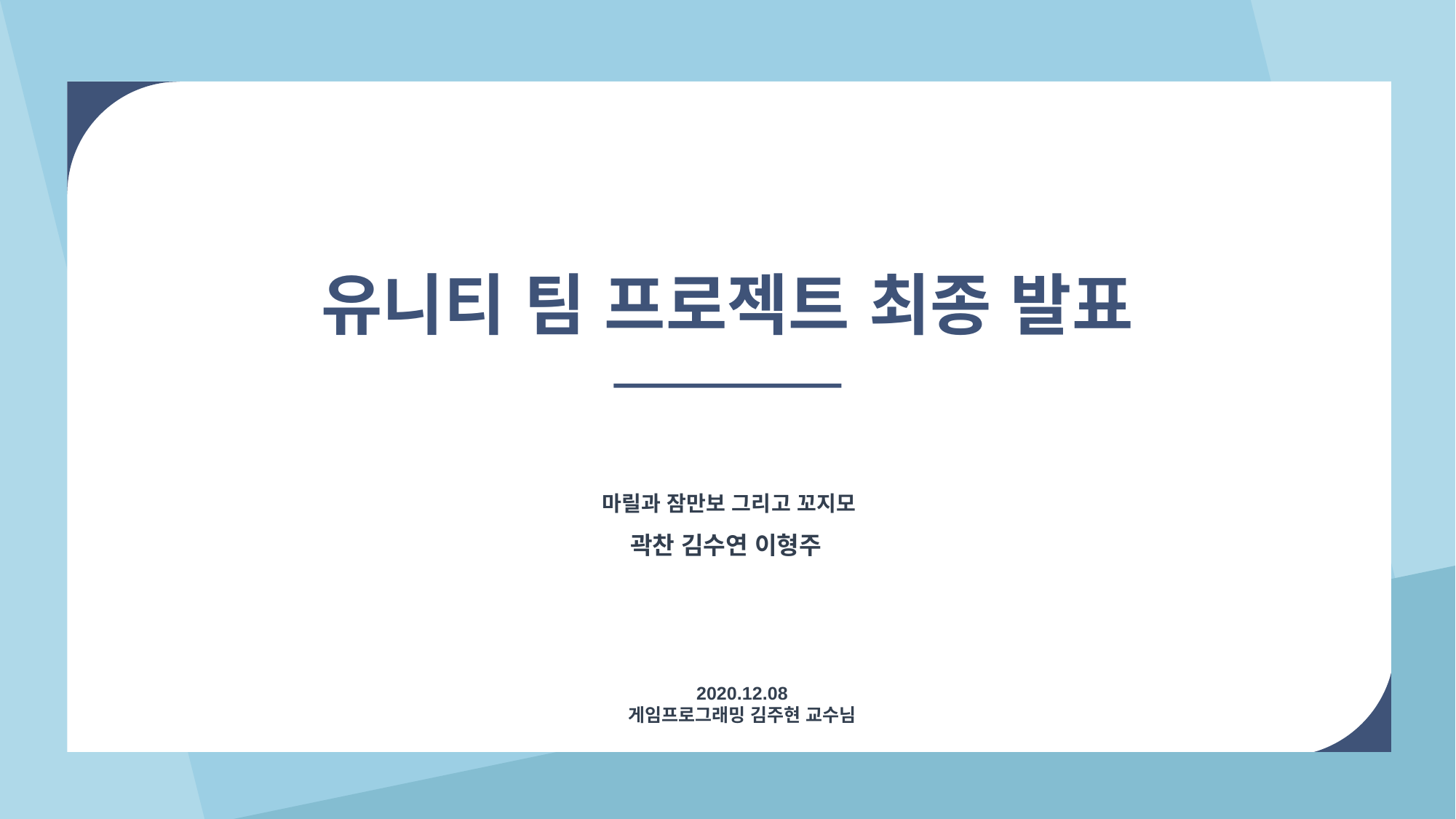

유니티 팀 프로젝트 최종 발표

마릴과 잠만보 그리고 꼬지모
곽찬 김수연 이형주

2020.12.08
게임프로그래밍 김주현 교수님